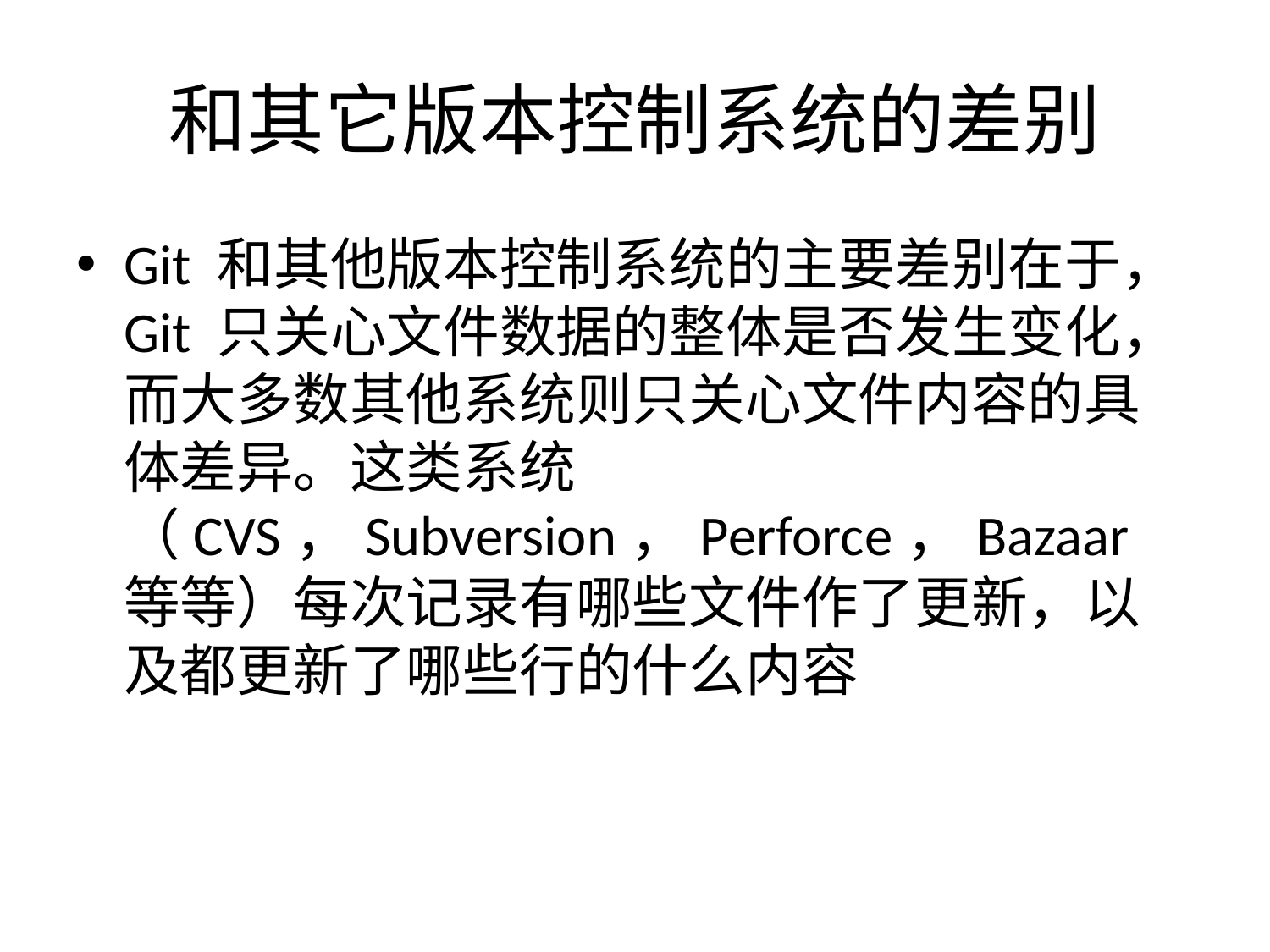

# 和其它版本控制系统的差别
Git 和其他版本控制系统的主要差别在于，Git 只关心文件数据的整体是否发生变化，而大多数其他系统则只关心文件内容的具体差异。这类系统（CVS，Subversion，Perforce，Bazaar 等等）每次记录有哪些文件作了更新，以及都更新了哪些行的什么内容